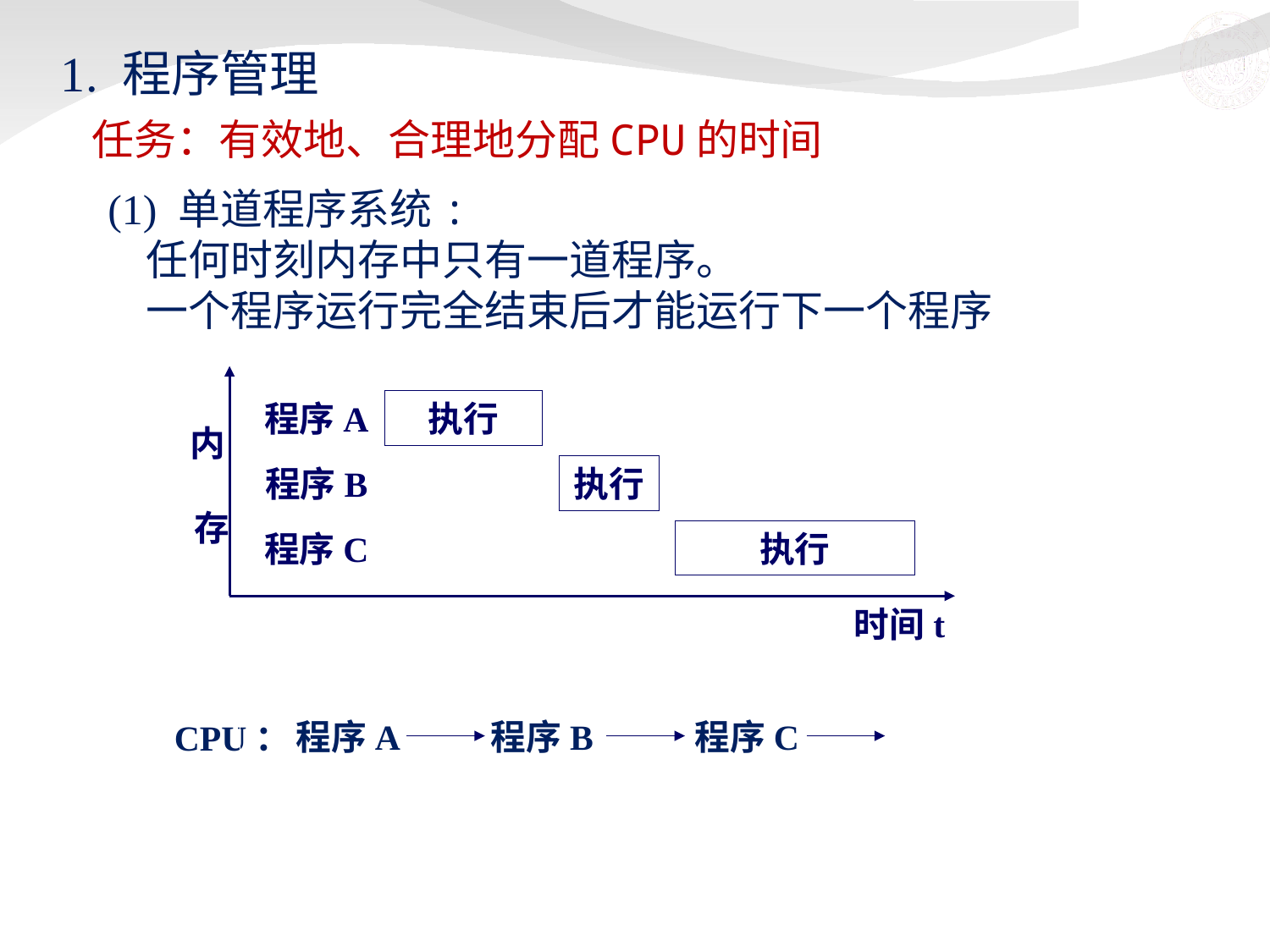

# 1. 程序管理
任务：有效地、合理地分配CPU的时间
(1) 单道程序系统:
   任何时刻内存中只有一道程序。
   一个程序运行完全结束后才能运行下一个程序
程序A
执行
内

存
程序B
执行
程序C
执行
时间t
程序A
程序B
程序C
CPU：